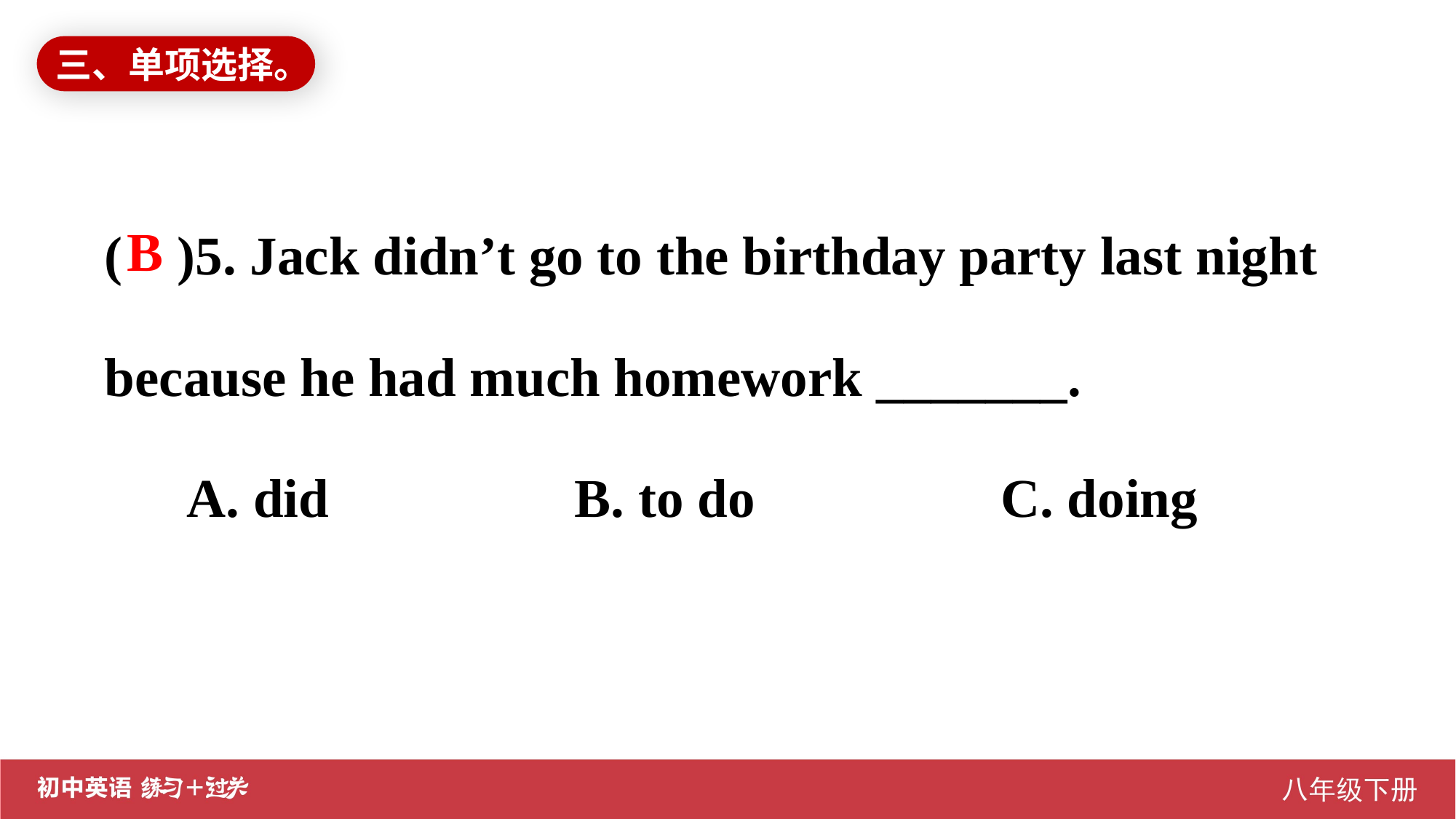

三、单项选择。
(    )5. Jack didn’t go to the birthday party last night  because he had much homework _______.
      A. did                  B. to do                  C. doing
B